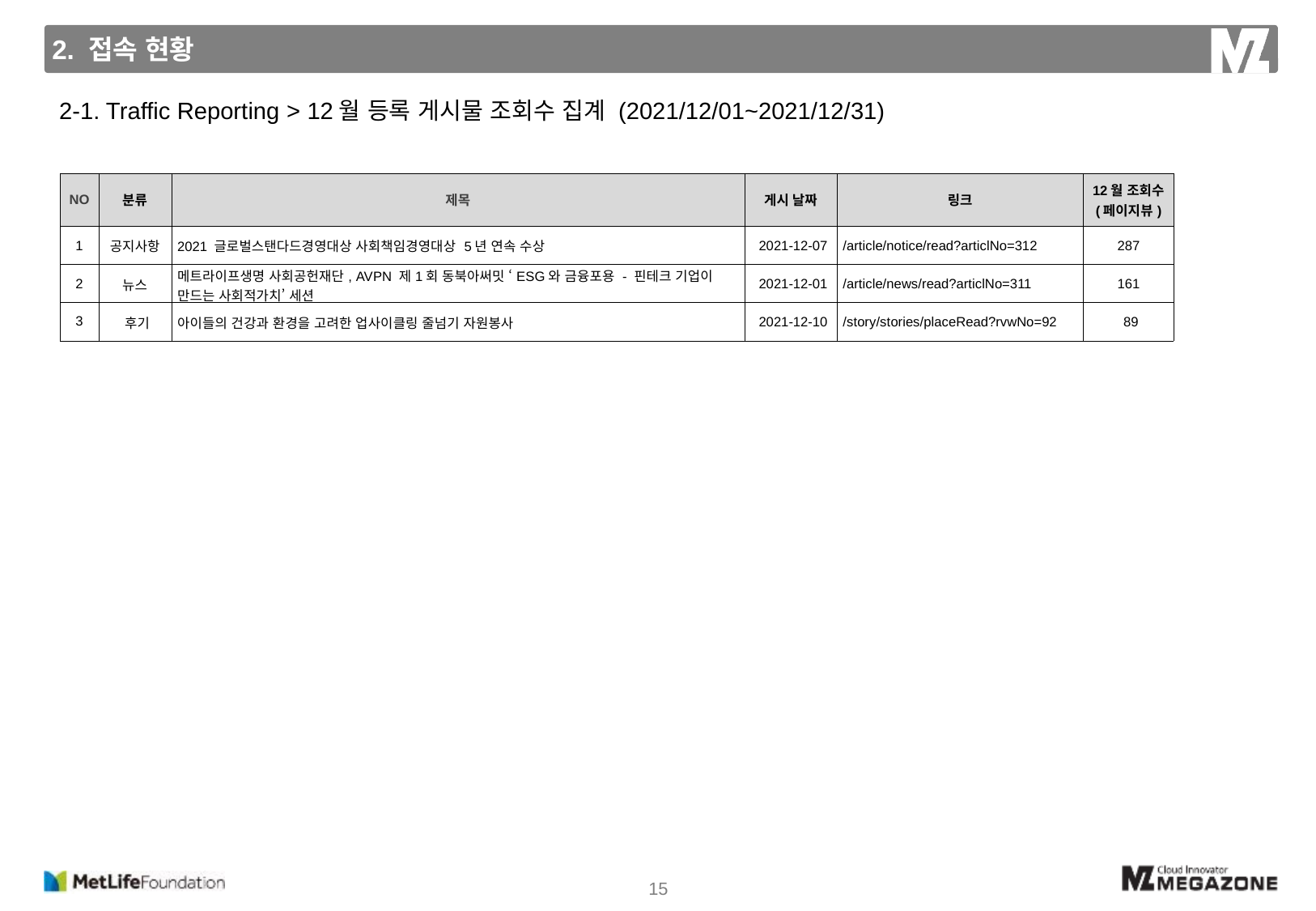

2. 접속 현황
2-1. Traffic Reporting > 12월 등록 게시물 조회수 집계 (2021/12/01~2021/12/31)
| NO | 분류 | 제목 | 게시 날짜 | 링크 | 12월 조회수 (페이지뷰) |
| --- | --- | --- | --- | --- | --- |
| 1 | 공지사항 | 2021 글로벌스탠다드경영대상 사회책임경영대상 5년 연속 수상 | 2021-12-07 | /article/notice/read?articlNo=312 | 287 |
| 2 | 뉴스 | 메트라이프생명 사회공헌재단, AVPN 제1회 동북아써밋 ‘ESG와 금융포용 - 핀테크 기업이 만드는 사회적가치’ 세션 | 2021-12-01 | /article/news/read?articlNo=311 | 161 |
| 3 | 후기 | 아이들의 건강과 환경을 고려한 업사이클링 줄넘기 자원봉사 | 2021-12-10 | /story/stories/placeRead?rvwNo=92 | 89 |
15